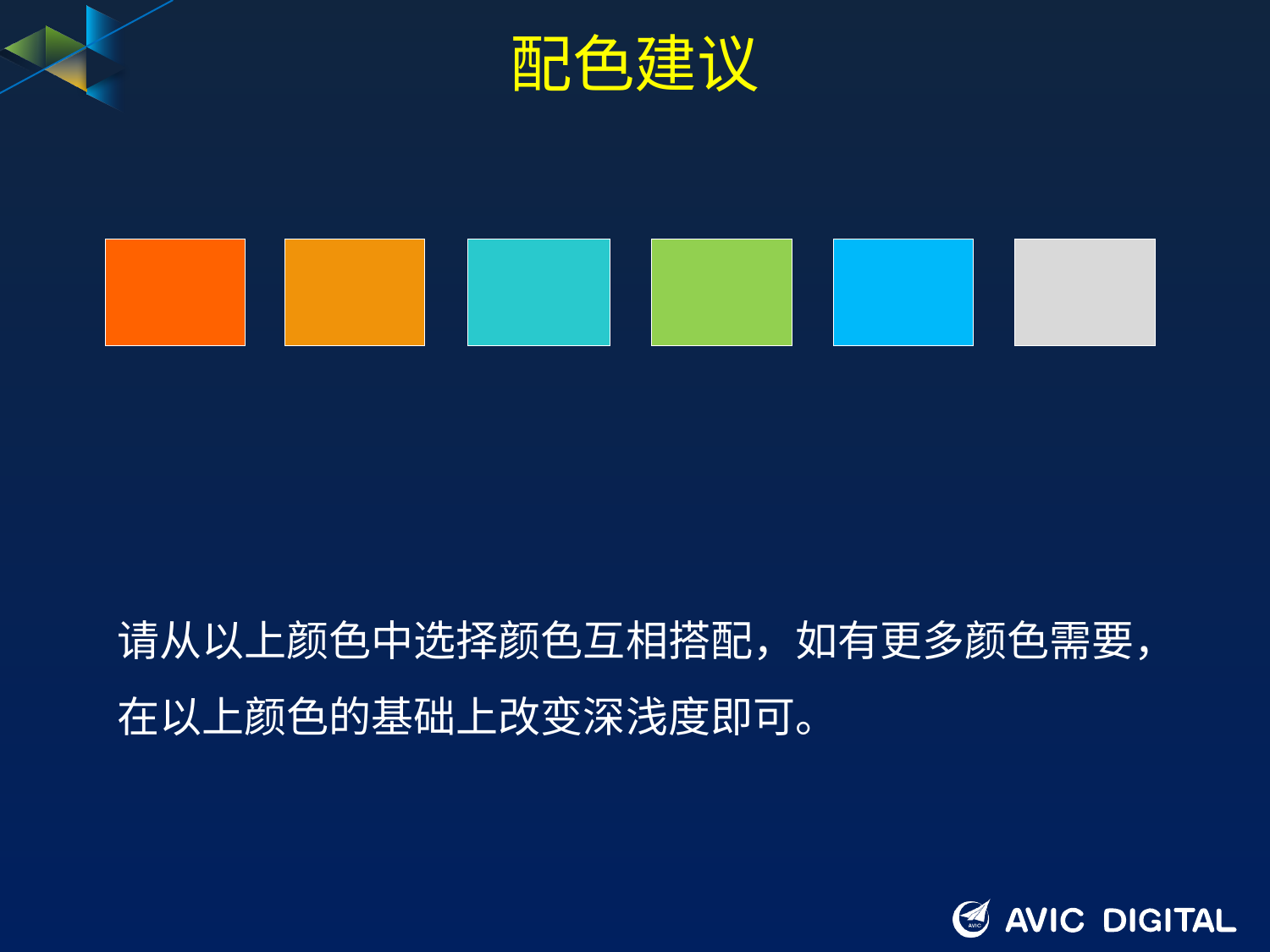

# 配色建议

请从以上颜色中选择颜色互相搭配，如有更多颜色需要，在以上颜色的基础上改变深浅度即可。